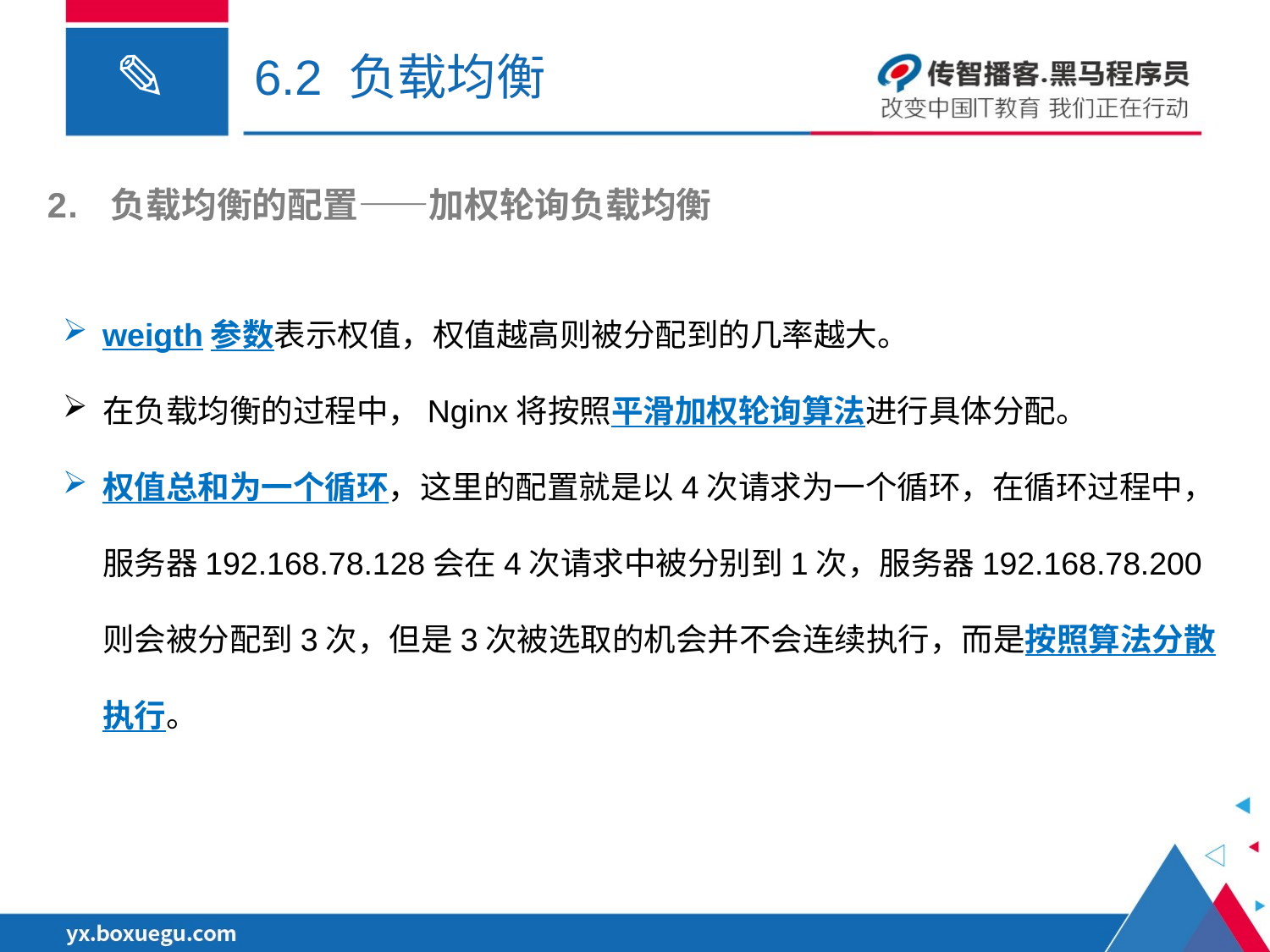

# 6.2 负载均衡
负载均衡的配置——加权轮询负载均衡
weigth参数表示权值，权值越高则被分配到的几率越大。
在负载均衡的过程中，Nginx将按照平滑加权轮询算法进行具体分配。
权值总和为一个循环，这里的配置就是以4次请求为一个循环，在循环过程中，服务器192.168.78.128会在4次请求中被分别到1次，服务器192.168.78.200则会被分配到3次，但是3次被选取的机会并不会连续执行，而是按照算法分散执行。